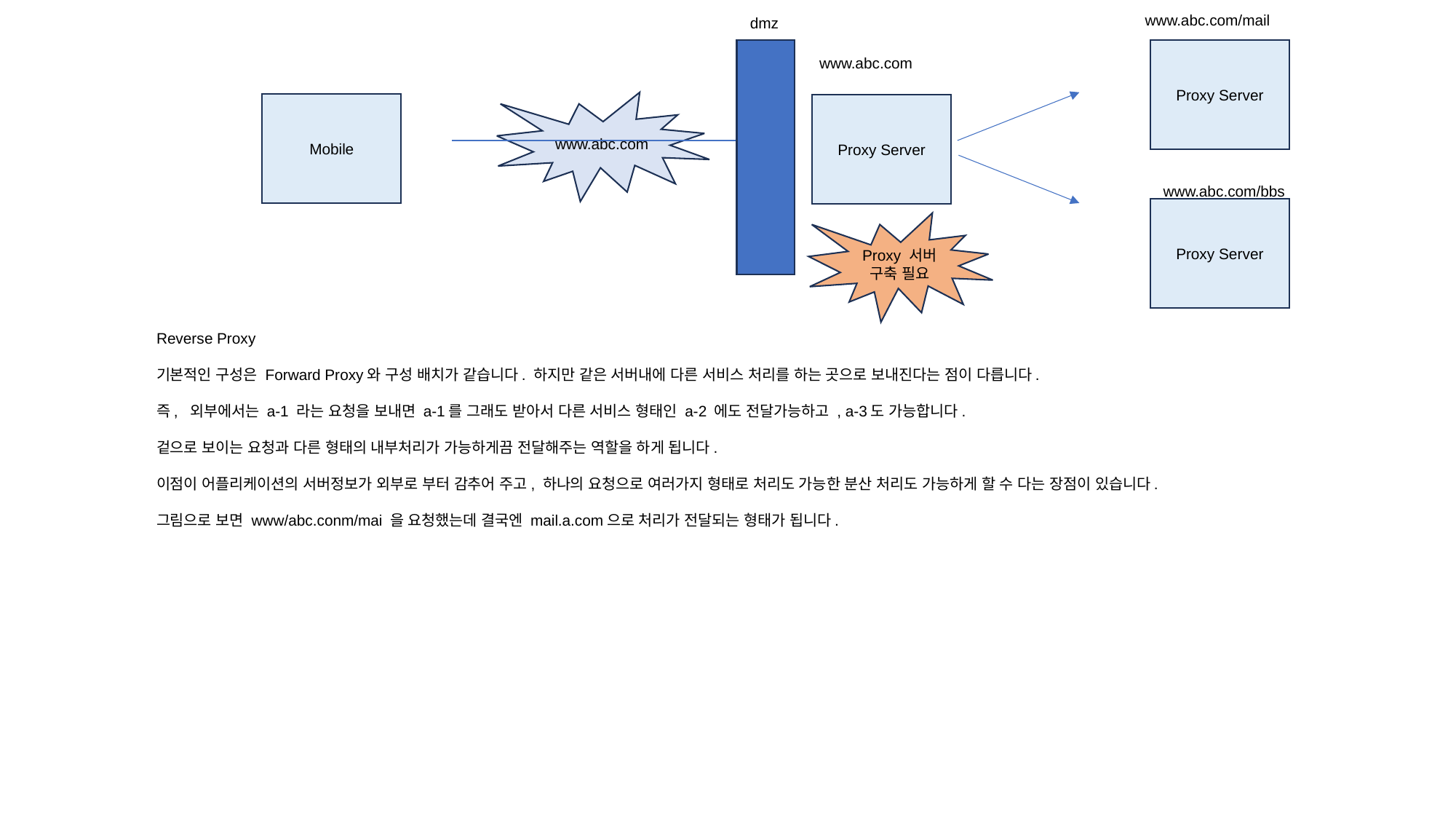

www.abc.com/mail
dmz

Proxy Server
www.abc.com
www.abc.com
Mobile
Proxy Server
www.abc.com/bbs
Proxy Server
Proxy 서버 구축 필요
Reverse Proxy

기본적인 구성은 Forward Proxy와 구성 배치가 같습니다. 하지만 같은 서버내에 다른 서비스 처리를 하는 곳으로 보내진다는 점이 다릅니다.

즉,  외부에서는 a-1 라는 요청을 보내면 a-1를 그래도 받아서 다른 서비스 형태인 a-2 에도 전달가능하고 , a-3도 가능합니다.

겉으로 보이는 요청과 다른 형태의 내부처리가 가능하게끔 전달해주는 역할을 하게 됩니다.

이점이 어플리케이션의 서버정보가 외부로 부터 감추어 주고, 하나의 요청으로 여러가지 형태로 처리도 가능한 분산 처리도 가능하게 할 수 다는 장점이 있습니다.

그림으로 보면 www/abc.conm/mai 을 요청했는데 결국엔 mail.a.com으로 처리가 전달되는 형태가 됩니다.